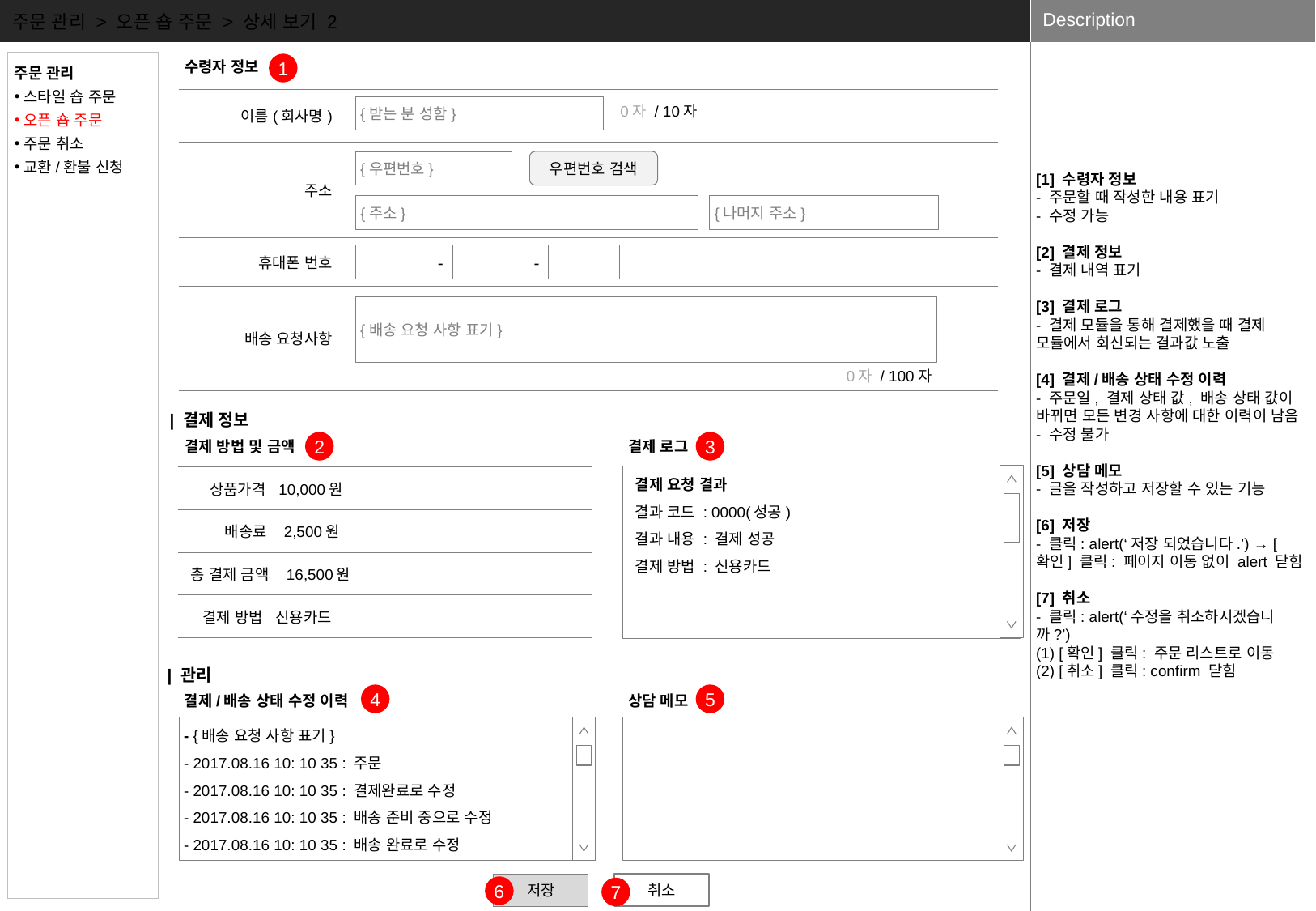

주문 관리 > 오픈 숍 주문 > 상세 보기 2

[1] 수령자 정보
- 주문할 때 작성한 내용 표기
- 수정 가능

[2] 결제 정보
- 결제 내역 표기

[3] 결제 로그
- 결제 모듈을 통해 결제했을 때 결제 모듈에서 회신되는 결과값 노출

[4] 결제/배송 상태 수정 이력
- 주문일, 결제 상태 값, 배송 상태 값이 바뀌면 모든 변경 사항에 대한 이력이 남음
- 수정 불가

[5] 상담 메모
- 글을 작성하고 저장할 수 있는 기능

[6] 저장
- 클릭: alert(‘저장 되었습니다.’) → [확인] 클릭: 페이지 이동 없이 alert 닫힘

[7] 취소
- 클릭: alert(‘수정을 취소하시겠습니까?’)
(1) [확인] 클릭: 주문 리스트로 이동
(2) [취소] 클릭: confirm 닫힘

주문 관리
스타일 숍 주문
오픈 숍 주문
주문 취소
교환/환불 신청
1
수령자 정보
| 이름(회사명) |  |
| --- | --- |
| 주소 |  |
| 휴대폰 번호 |  |
| 배송 요청사항 |  |
0자 / 10자
{받는 분 성함}
우편번호 검색
{우편번호}
{주소}
{나머지 주소}

-
-
{배송 요청 사항 표기}
0자 / 100자
| 결제 정보
결제 로그
2
3
결제 방법 및 금액

 결제 요청 결과
 결과 코드 : 0000(성공)
 결과 내용 : 결제 성공
 결제 방법 : 신용카드
| 상품가격 10,000원 |
| --- |
| 배송료 2,500원 |
| 총 결제 금액 16,500원 |
| 결제 방법 신용카드 |
| 관리
4
5
상담 메모
결제/배송 상태 수정 이력
- {배송 요청 사항 표기}
- 2017.08.16 10: 10 35 : 주문
- 2017.08.16 10: 10 35 : 결제완료로 수정
- 2017.08.16 10: 10 35 : 배송 준비 중으로 수정
- 2017.08.16 10: 10 35 : 배송 완료로 수정

저장
취소
6
7